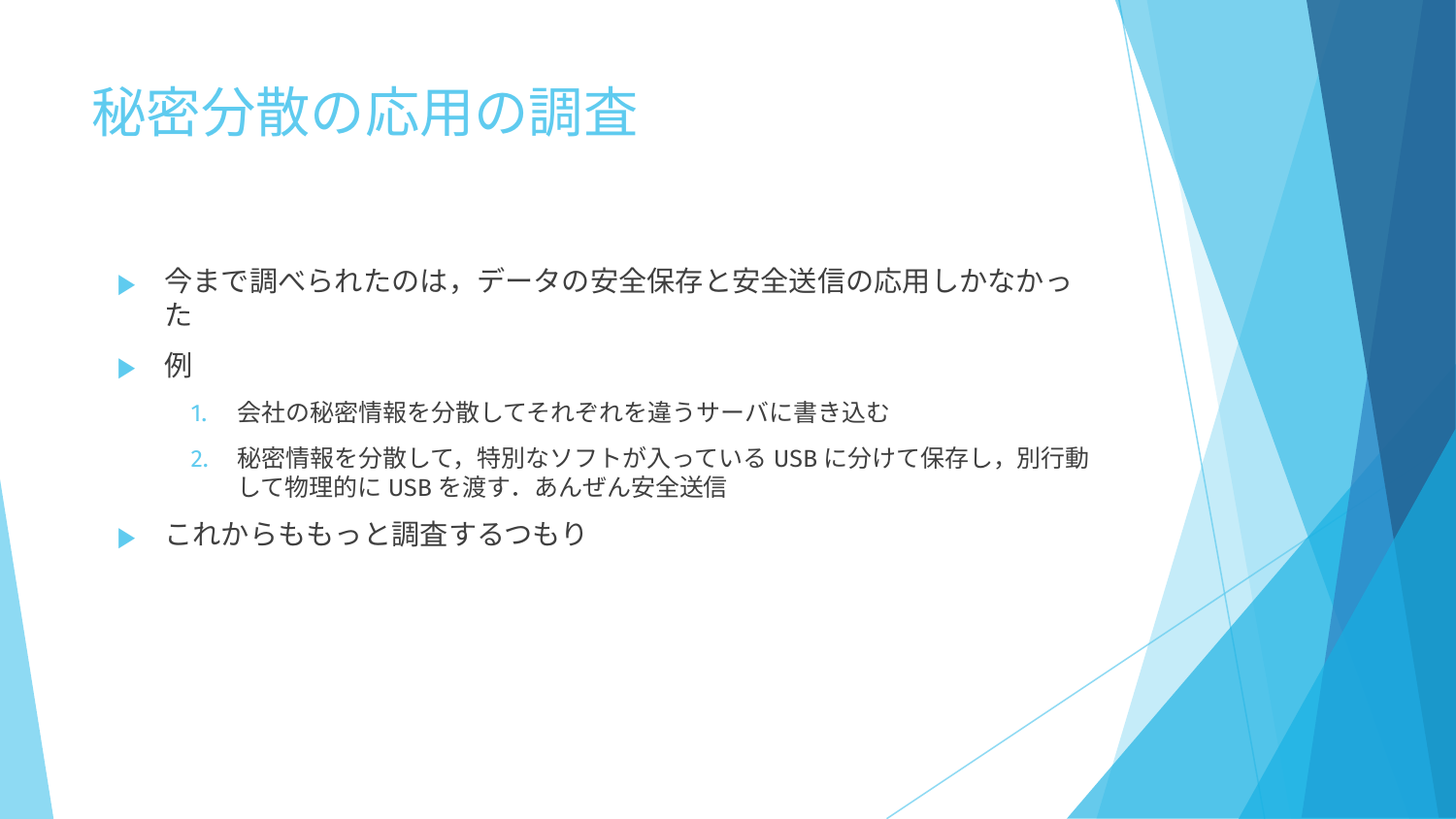

# 秘密分散の応用の調査
今まで調べられたのは，データの安全保存と安全送信の応用しかなかった
例
会社の秘密情報を分散してそれぞれを違うサーバに書き込む
秘密情報を分散して，特別なソフトが入っているUSBに分けて保存し，別行動して物理的にUSBを渡す．あんぜん安全送信
これからももっと調査するつもり